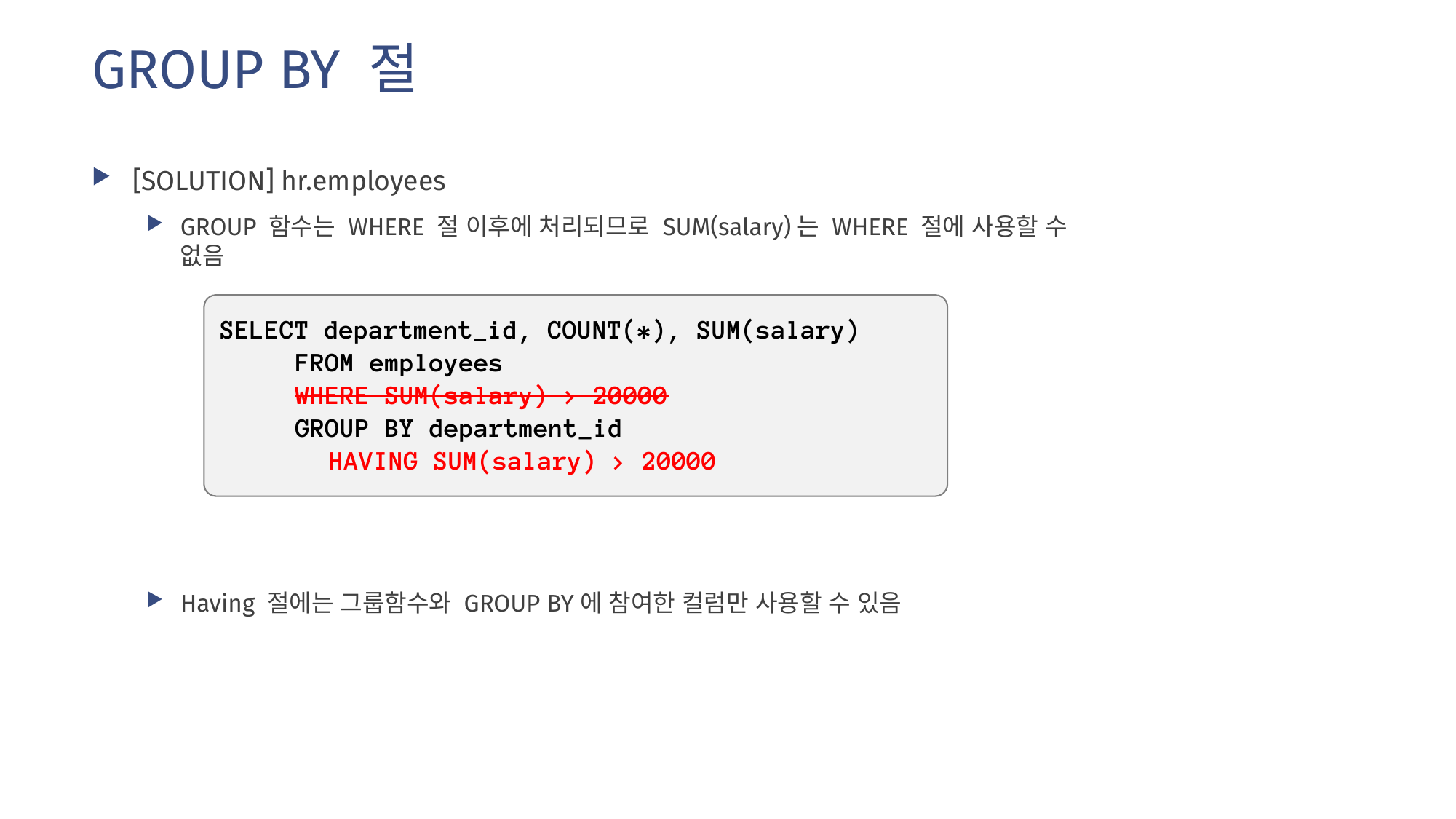

# GROUP BY 절
[SOLUTION] hr.employees
GROUP 함수는 WHERE 절 이후에 처리되므로 SUM(salary)는 WHERE 절에 사용할 수 없음

Having 절에는 그룹함수와 GROUP BY에 참여한 컬럼만 사용할 수 있음
SELECT department_id, COUNT(*), SUM(salary)
	FROM employees
	WHERE SUM(salary) > 20000
	GROUP BY department_id
		HAVING SUM(salary) > 20000